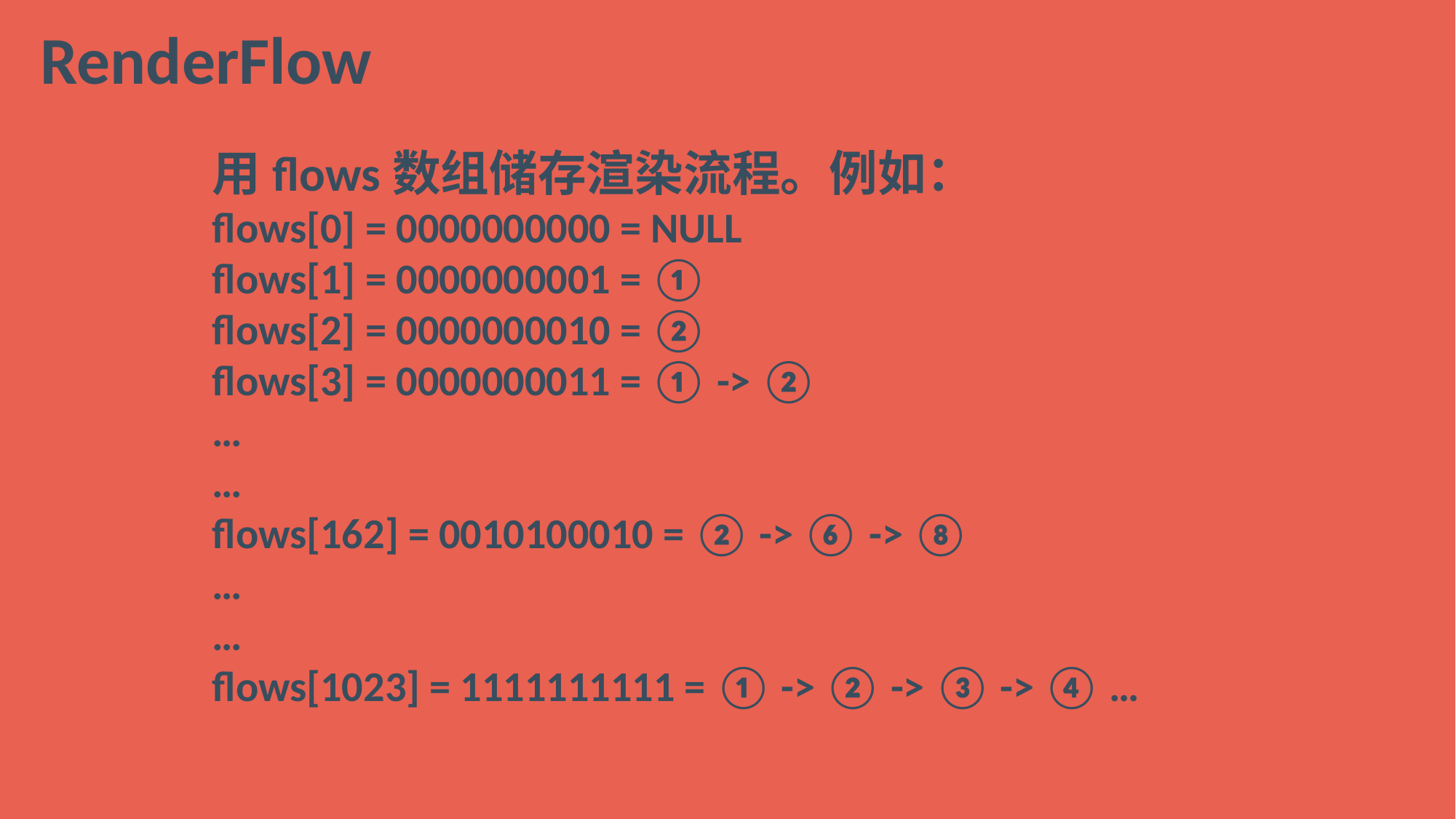

RenderFlow
用flows数组储存渲染流程。例如：
flows[0] = 0000000000 = NULL
flows[1] = 0000000001 = ①
flows[2] = 0000000010 = ②
flows[3] = 0000000011 = ① -> ②
…
…
flows[162] = 0010100010 = ② -> ⑥ -> ⑧
…
…
flows[1023] = 1111111111 = ① -> ② -> ③ -> ④ …